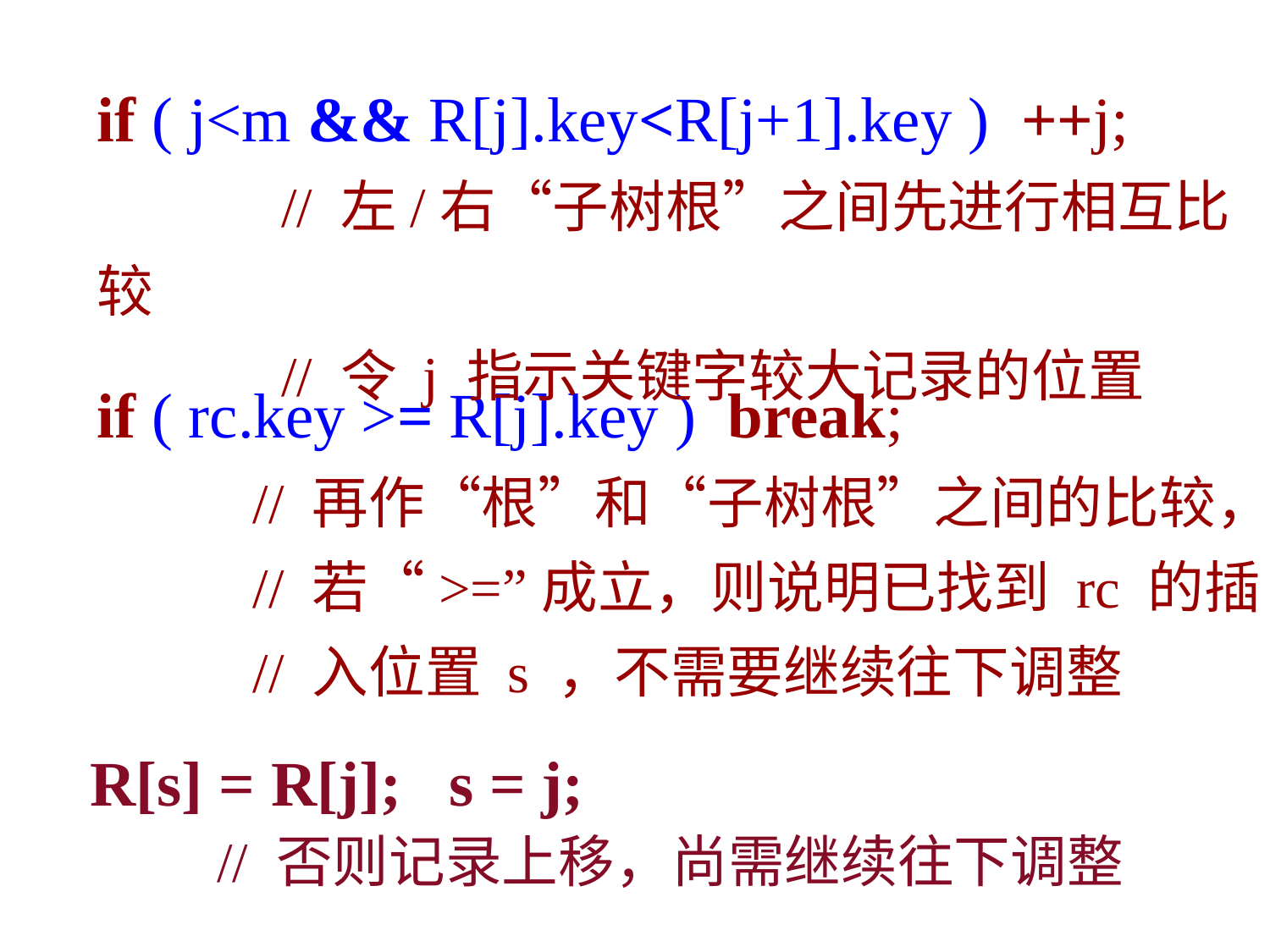

if ( j<m && R[j].key<R[j+1].key )  ++j;
             // 左/右“子树根”之间先进行相互比较
             // 令 j 指示关键字较大记录的位置
if ( rc.key >= R[j].key )  break;
           // 再作“根”和“子树根”之间的比较，
           // 若“>=”成立，则说明已找到 rc 的插
           // 入位置 s ，不需要继续往下调整
R[s] = R[j];   s = j;
        // 否则记录上移，尚需继续往下调整